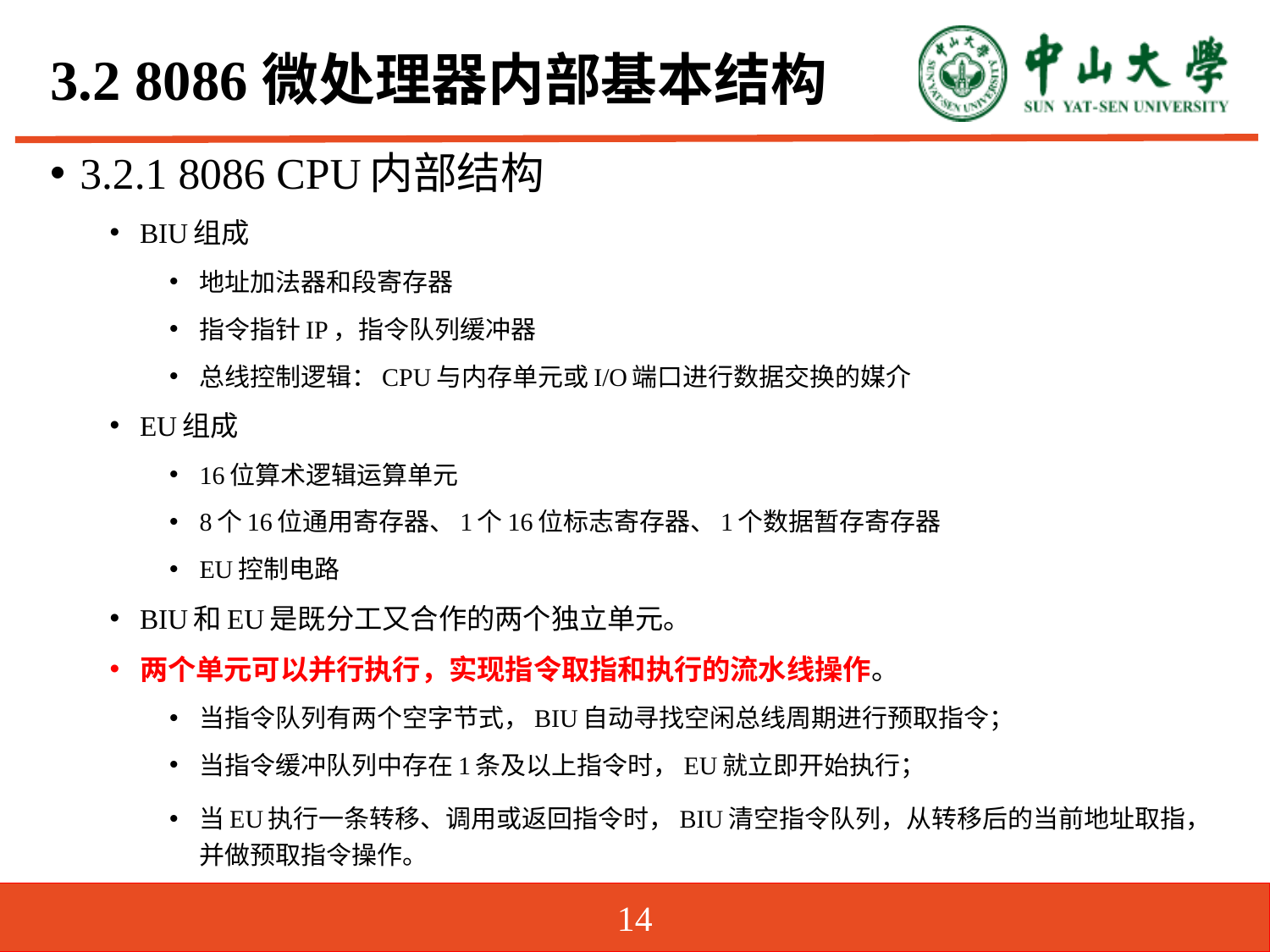

# 3.2 8086微处理器内部基本结构
3.2.1 8086 CPU内部结构
BIU组成
地址加法器和段寄存器
指令指针IP，指令队列缓冲器
总线控制逻辑：CPU与内存单元或I/O端口进行数据交换的媒介
EU组成
16位算术逻辑运算单元
8个16位通用寄存器、1个16位标志寄存器、1个数据暂存寄存器
EU控制电路
BIU和EU是既分工又合作的两个独立单元。
两个单元可以并行执行，实现指令取指和执行的流水线操作。
当指令队列有两个空字节式，BIU自动寻找空闲总线周期进行预取指令；
当指令缓冲队列中存在1条及以上指令时，EU就立即开始执行；
当EU执行一条转移、调用或返回指令时，BIU清空指令队列，从转移后的当前地址取指，并做预取指令操作。

14